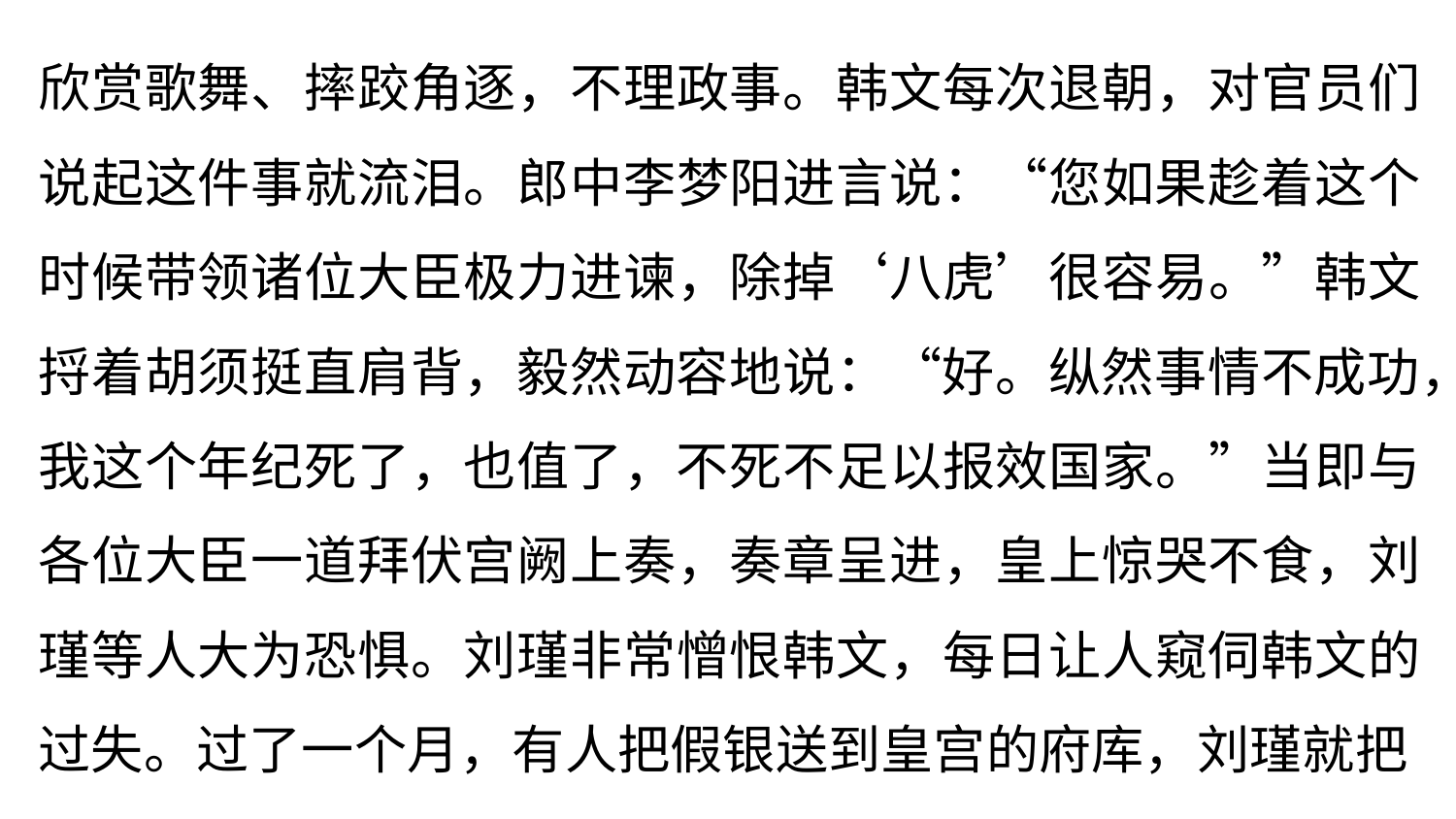

欣赏歌舞、摔跤角逐，不理政事。韩文每次退朝，对官员们说起这件事就流泪。郎中李梦阳进言说：“您如果趁着这个时候带领诸位大臣极力进谏，除掉‘八虎’很容易。”韩文捋着胡须挺直肩背，毅然动容地说：“好。纵然事情不成功，我这个年纪死了，也值了，不死不足以报效国家。”当即与各位大臣一道拜伏宫阙上奏，奏章呈进，皇上惊哭不食，刘瑾等人大为恐惧。刘瑾非常憎恨韩文，每日让人窥伺韩文的过失。过了一个月，有人把假银送到皇宫的府库，刘瑾就把